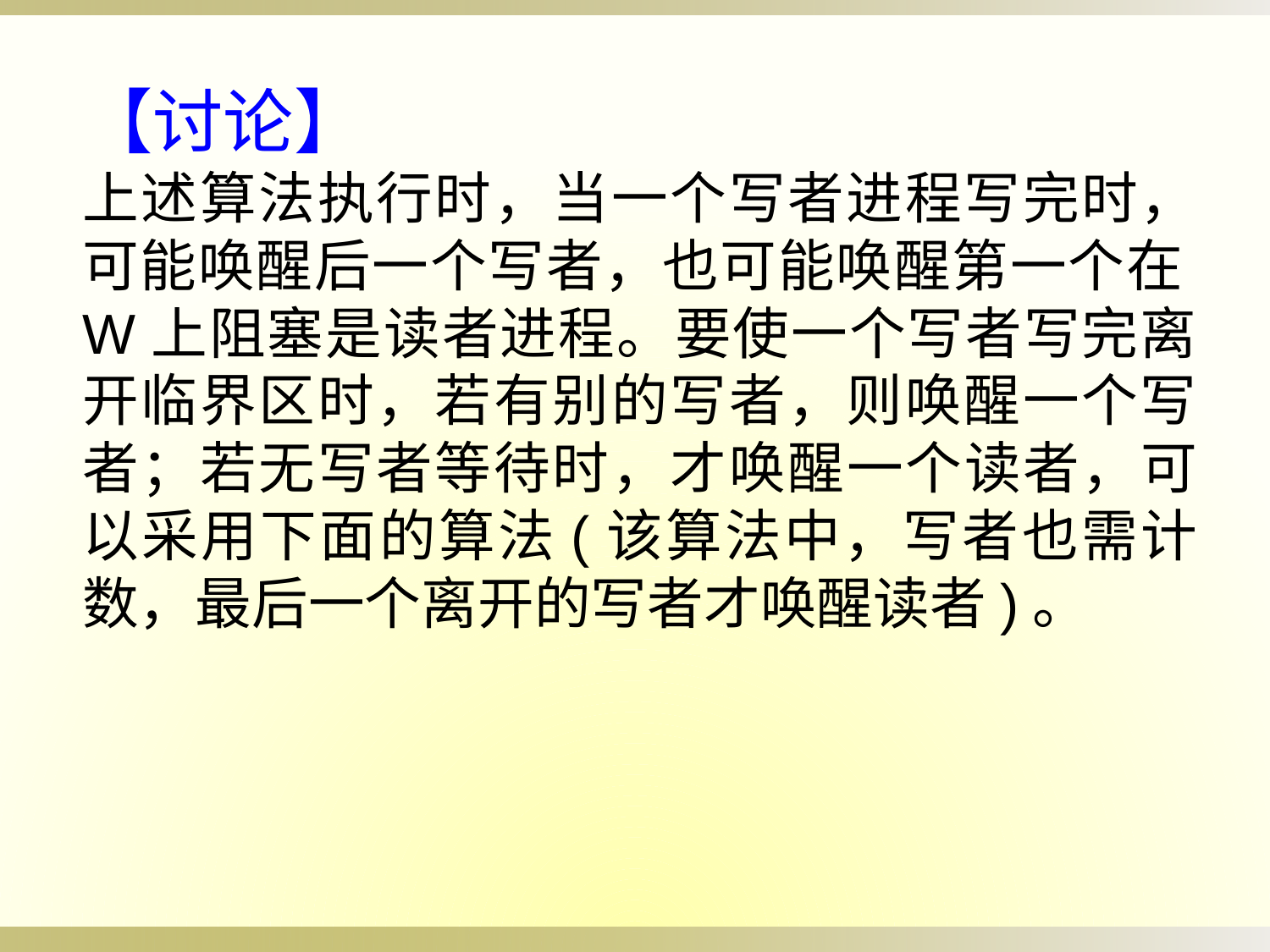

【讨论】
上述算法执行时，当一个写者进程写完时，可能唤醒后一个写者，也可能唤醒第一个在W上阻塞是读者进程。要使一个写者写完离开临界区时，若有别的写者，则唤醒一个写者；若无写者等待时，才唤醒一个读者，可以采用下面的算法(该算法中，写者也需计数，最后一个离开的写者才唤醒读者)。
76